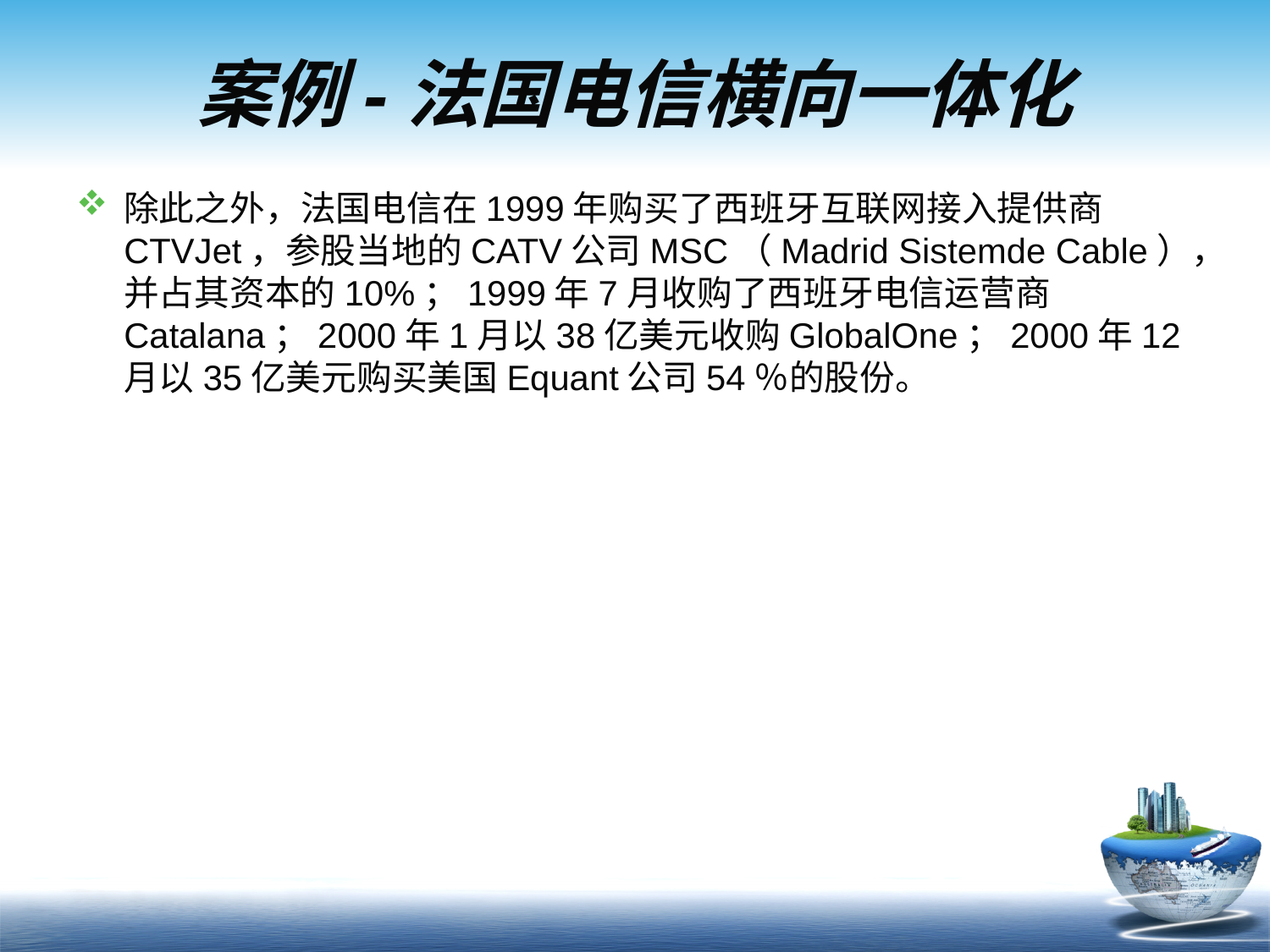

# 案例-法国电信横向一体化
除此之外，法国电信在1999年购买了西班牙互联网接入提供商CTVJet，参股当地的CATV公司MSC（Madrid Sistemde Cable），并占其资本的10%；1999年7月收购了西班牙电信运营商Catalana；2000年1月以38亿美元收购GlobalOne；2000年12月以35亿美元购买美国Equant公司54％的股份。